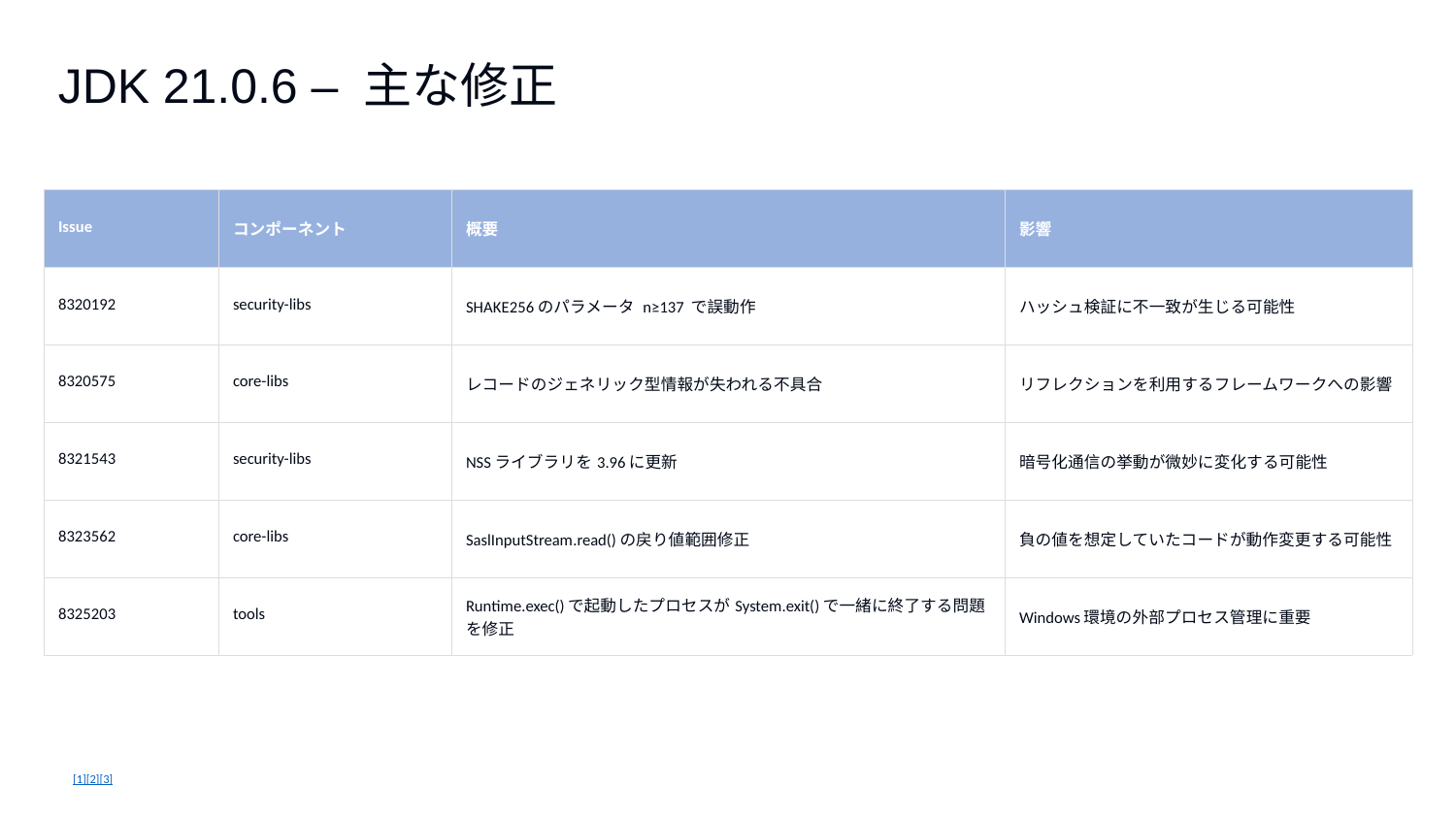

JDK 21.0.6 – 主な修正
| Issue | コンポーネント | 概要 | 影響 |
| --- | --- | --- | --- |
| 8320192 | security-libs | SHAKE256のパラメータ n≥137 で誤動作 | ハッシュ検証に不一致が生じる可能性 |
| 8320575 | core-libs | レコードのジェネリック型情報が失われる不具合 | リフレクションを利用するフレームワークへの影響 |
| 8321543 | security-libs | NSSライブラリを3.96に更新 | 暗号化通信の挙動が微妙に変化する可能性 |
| 8323562 | core-libs | SaslInputStream.read()の戻り値範囲修正 | 負の値を想定していたコードが動作変更する可能性 |
| 8325203 | tools | Runtime.exec()で起動したプロセスがSystem.exit()で一緒に終了する問題を修正 | Windows環境の外部プロセス管理に重要 |
[1][2][3]